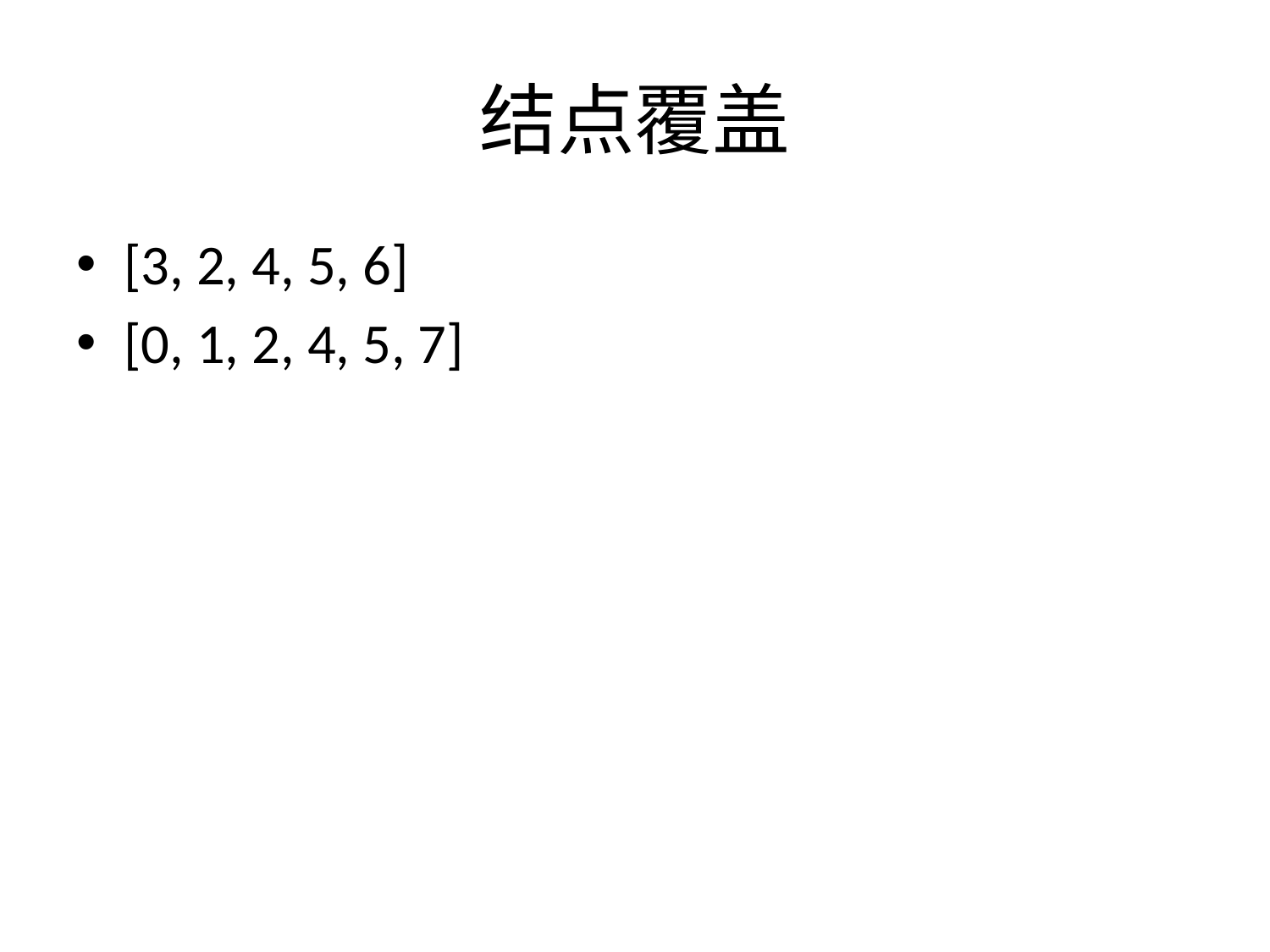

# 结点覆盖
[3, 2, 4, 5, 6]
[0, 1, 2, 4, 5, 7]